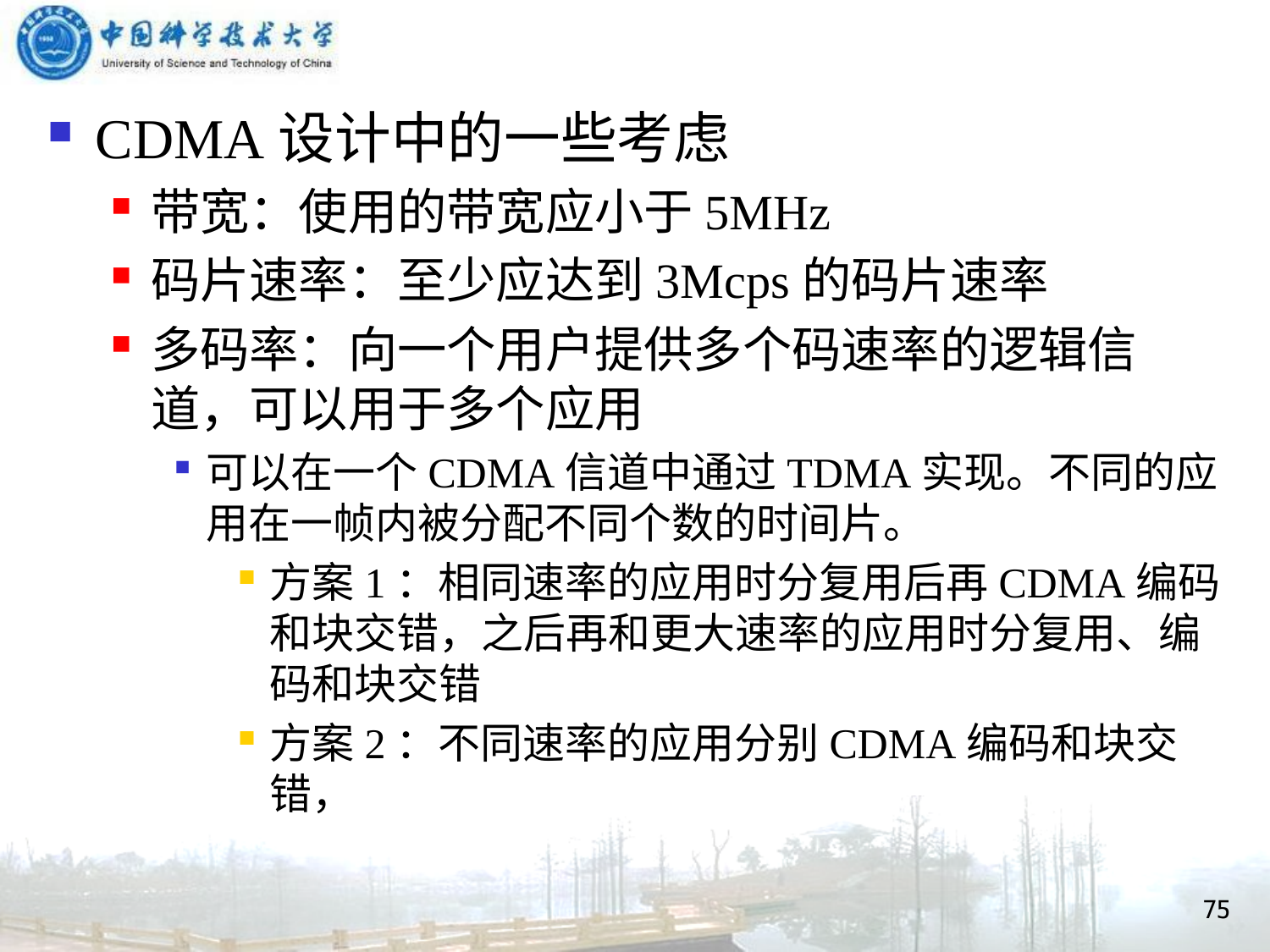

CDMA设计中的一些考虑
带宽：使用的带宽应小于5MHz
码片速率：至少应达到3Mcps的码片速率
多码率：向一个用户提供多个码速率的逻辑信道，可以用于多个应用
可以在一个CDMA信道中通过TDMA实现。不同的应用在一帧内被分配不同个数的时间片。
方案1：相同速率的应用时分复用后再CDMA编码和块交错，之后再和更大速率的应用时分复用、编码和块交错
方案2：不同速率的应用分别CDMA编码和块交错，

75